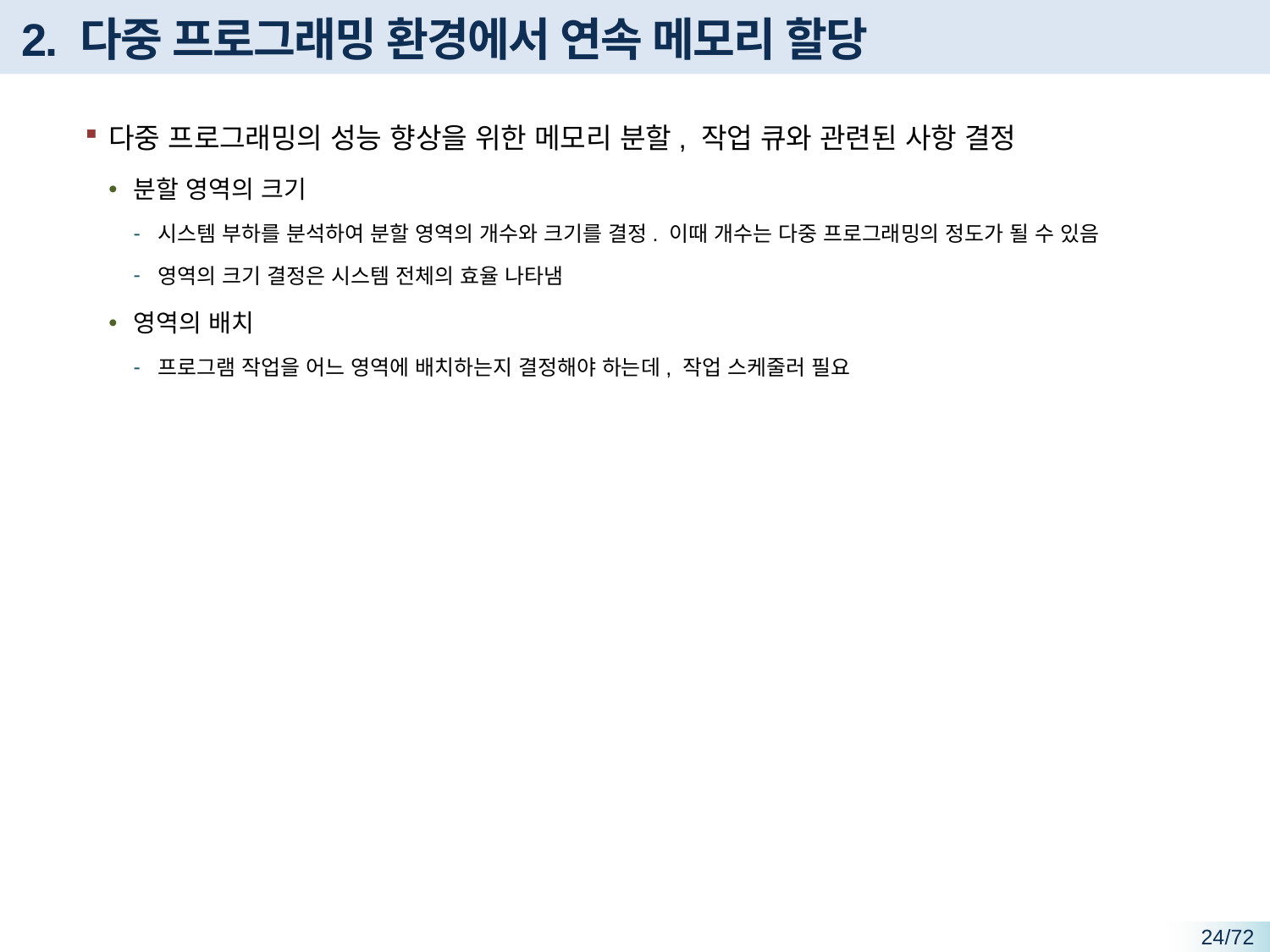

# 2. 다중 프로그래밍 환경에서 연속 메모리 할당
다중 프로그래밍의 성능 향상을 위한 메모리 분할, 작업 큐와 관련된 사항 결정
분할 영역의 크기
시스템 부하를 분석하여 분할 영역의 개수와 크기를 결정. 이때 개수는 다중 프로그래밍의 정도가 될 수 있음
영역의 크기 결정은 시스템 전체의 효율 나타냄
영역의 배치
프로그램 작업을 어느 영역에 배치하는지 결정해야 하는데, 작업 스케줄러 필요